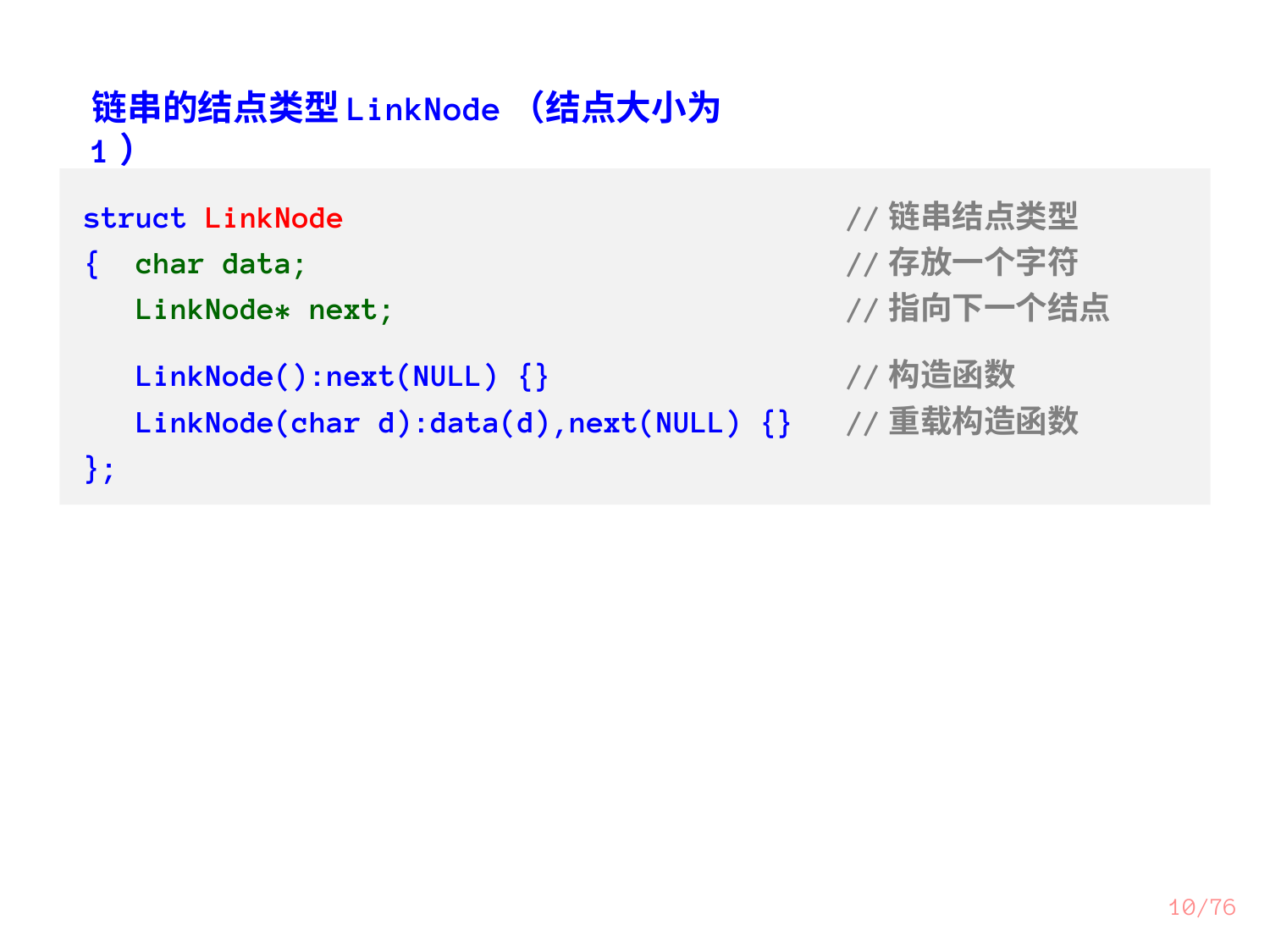

链串的结点类型LinkNode（结点大小为1）
struct LinkNode				//链串结点类型
{  char data;					//存放一个字符
   LinkNode* next;				//指向下一个结点
   LinkNode():next(NULL) {}			//构造函数
   LinkNode(char d):data(d),next(NULL) {}	//重载构造函数
};
10/76